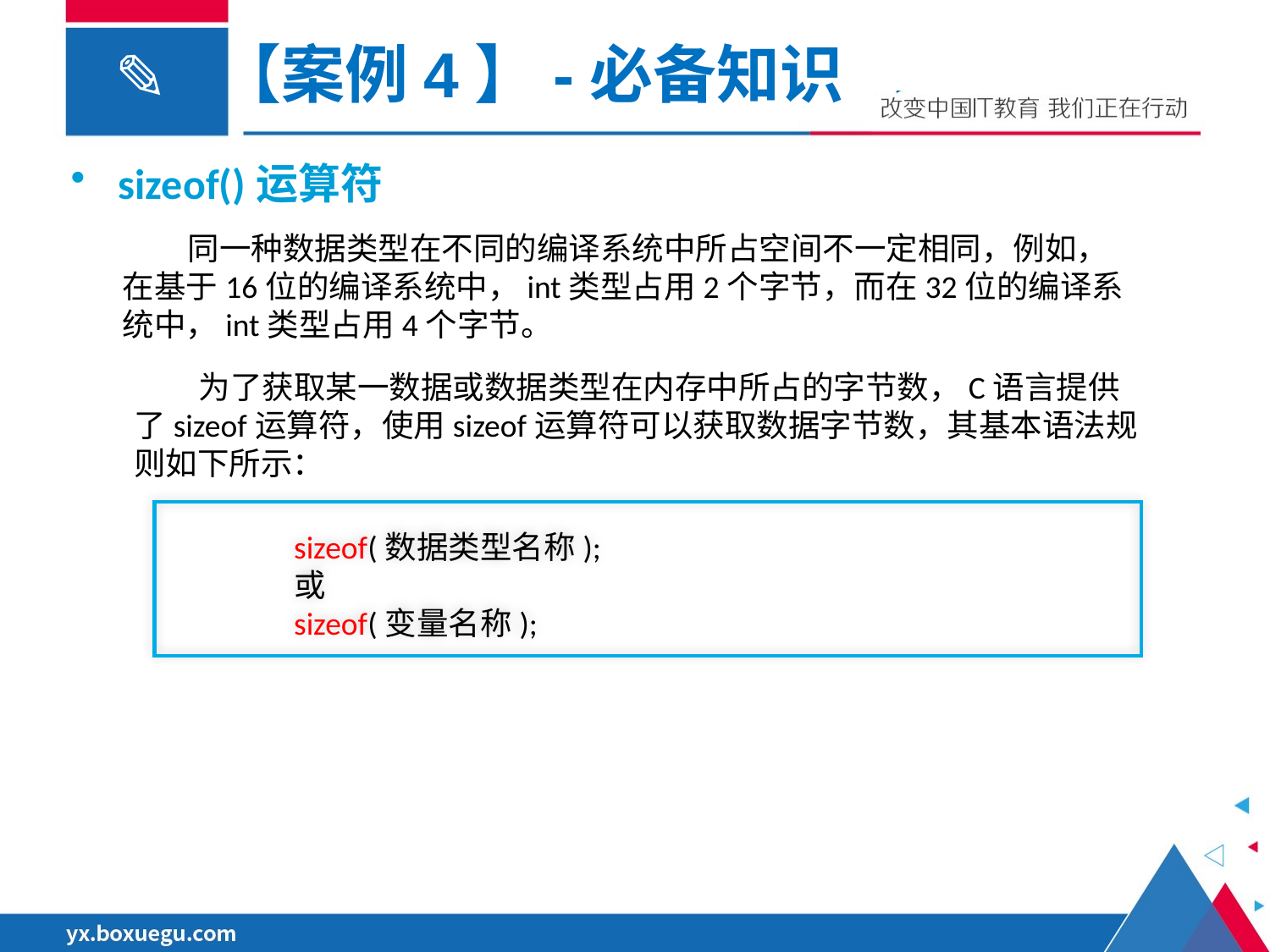

【案例4】-必备知识
sizeof()运算符
同一种数据类型在不同的编译系统中所占空间不一定相同，例如，在基于16位的编译系统中，int类型占用2个字节，而在32位的编译系统中，int类型占用4个字节。
为了获取某一数据或数据类型在内存中所占的字节数，C语言提供了sizeof运算符，使用sizeof运算符可以获取数据字节数，其基本语法规则如下所示：
	sizeof(数据类型名称);
	或
	sizeof(变量名称);